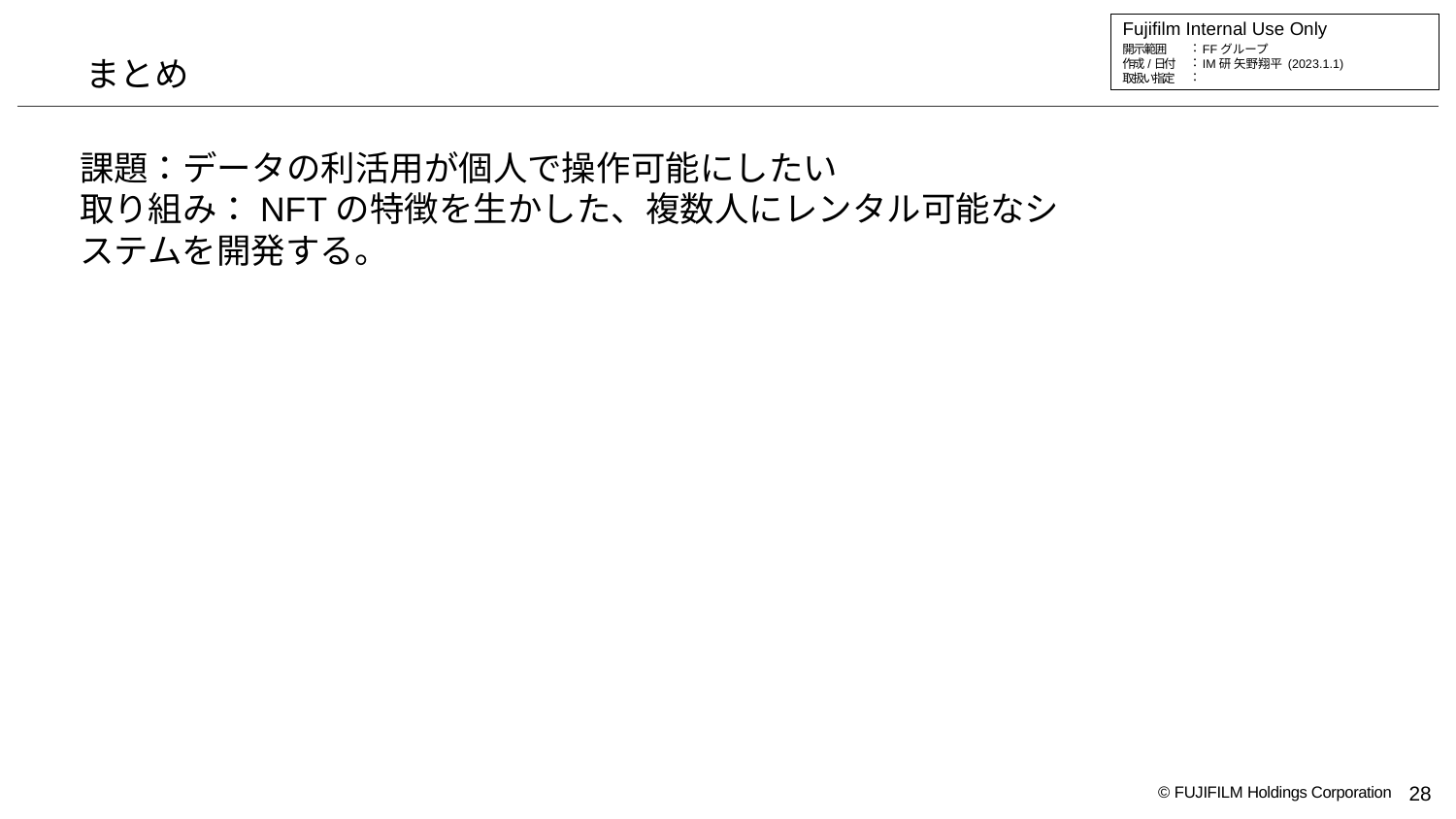

# まとめ
課題：データの利活用が個人で操作可能にしたい
取り組み：NFTの特徴を生かした、複数人にレンタル可能なシステムを開発する。

28